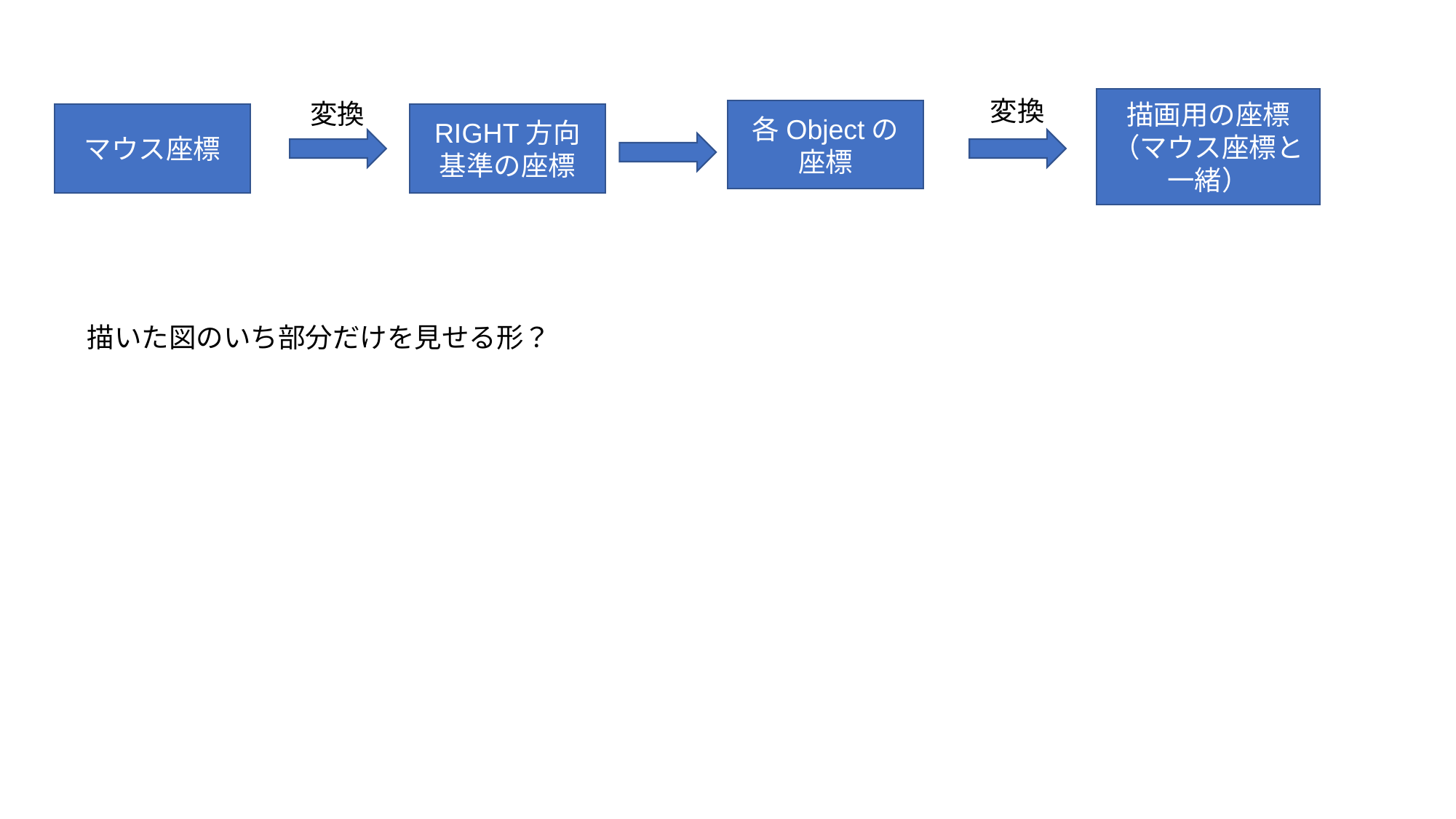

変換
描画用の座標
（マウス座標と一緒）
変換
各Objectの
座標
マウス座標
RIGHT方向
基準の座標

描いた図のいち部分だけを見せる形？